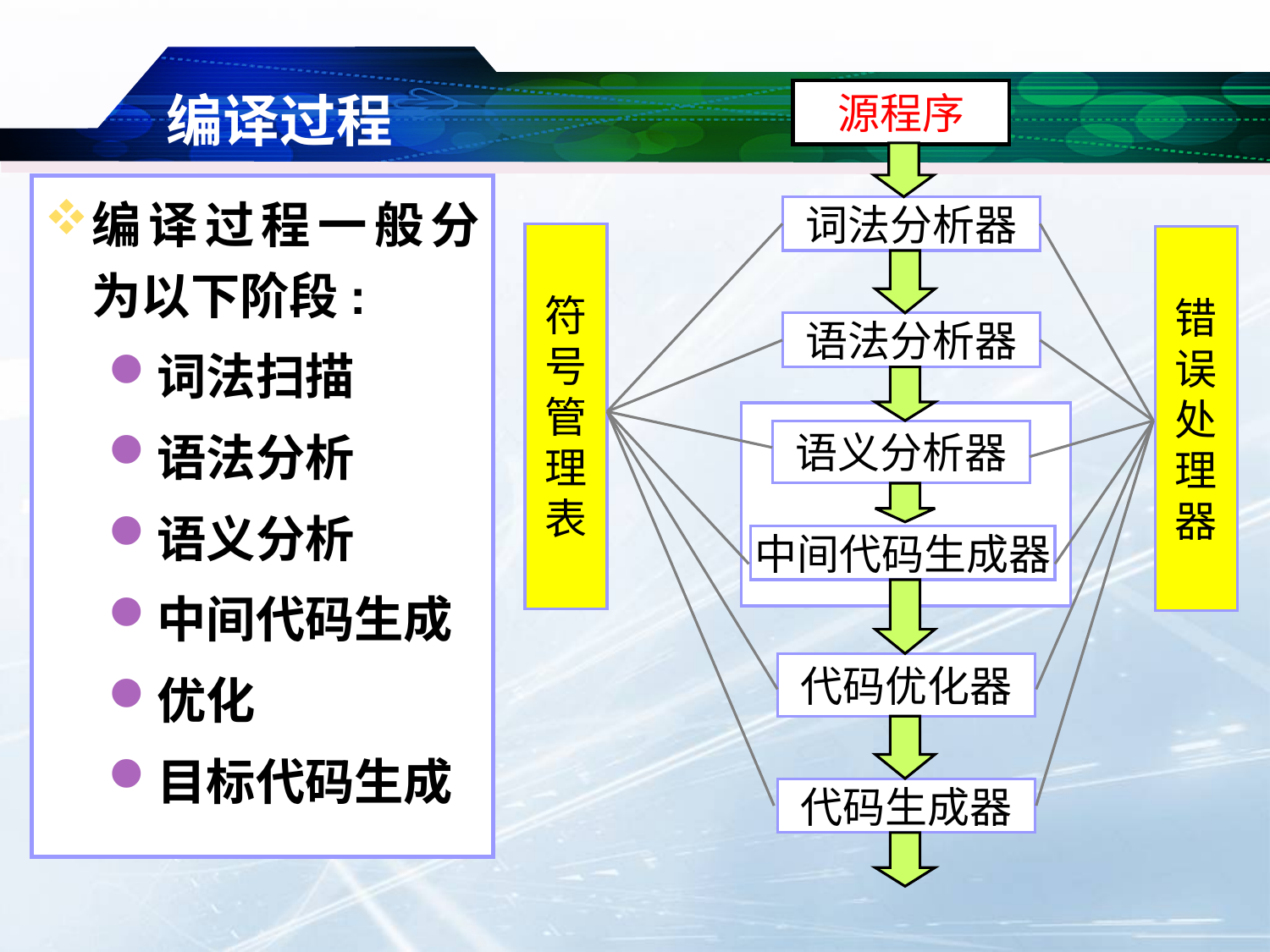

# 编译过程
源程序

词法分析器

符
号
管
理
表
错
误
处
理
器

语法分析器

语义分析器

中间代码生成器

代码优化器

代码生成器

编译过程一般分为以下阶段:
词法扫描
语法分析
语义分析
中间代码生成
优化
目标代码生成